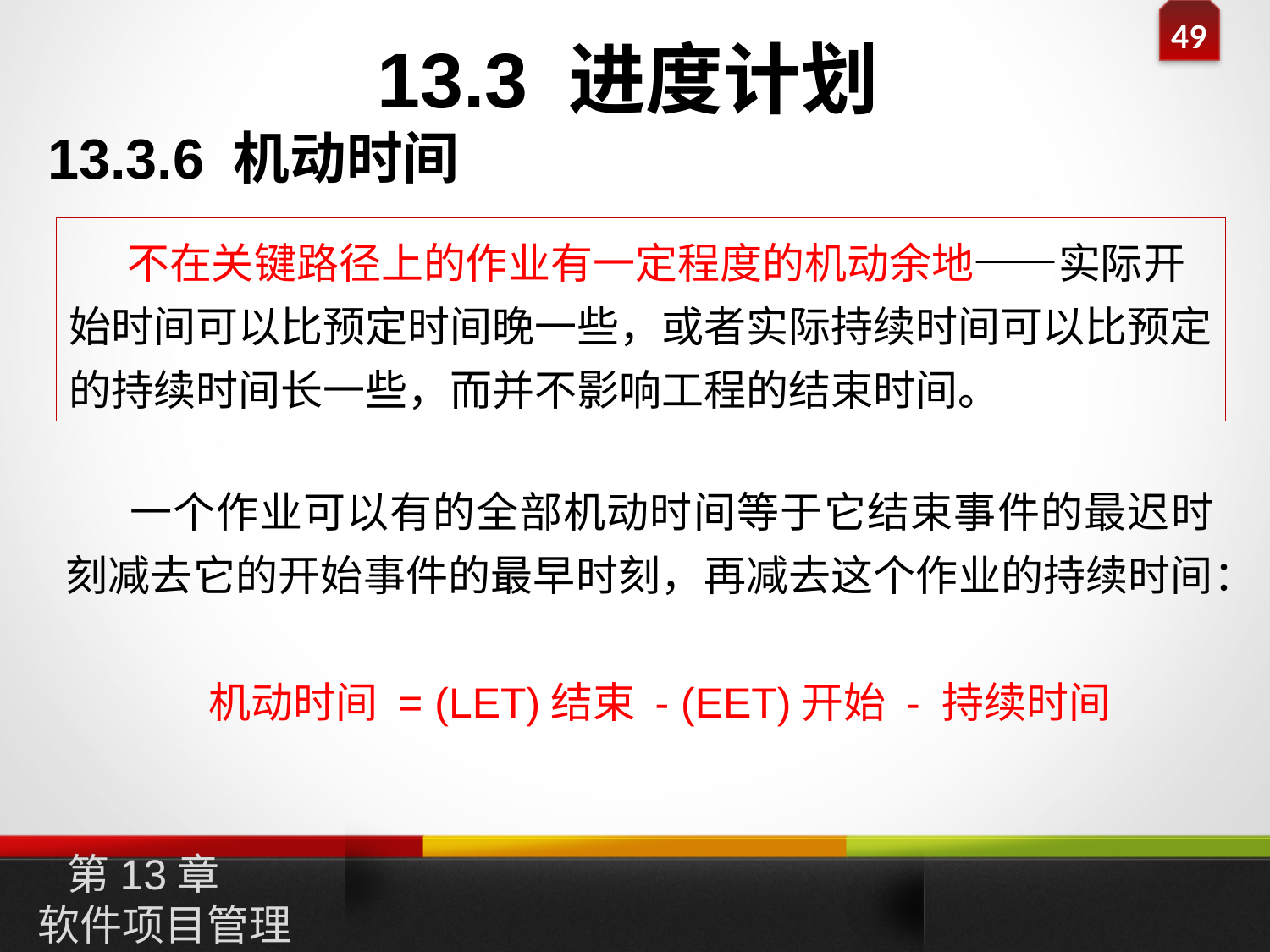

13.3 进度计划
13.3.6 机动时间
     不在关键路径上的作业有一定程度的机动余地——实际开始时间可以比预定时间晚一些，或者实际持续时间可以比预定的持续时间长一些，而并不影响工程的结束时间。
     一个作业可以有的全部机动时间等于它结束事件的最迟时刻减去它的开始事件的最早时刻，再减去这个作业的持续时间：
              机动时间 = (LET)结束 - (EET)开始 - 持续时间
第13章
软件项目管理